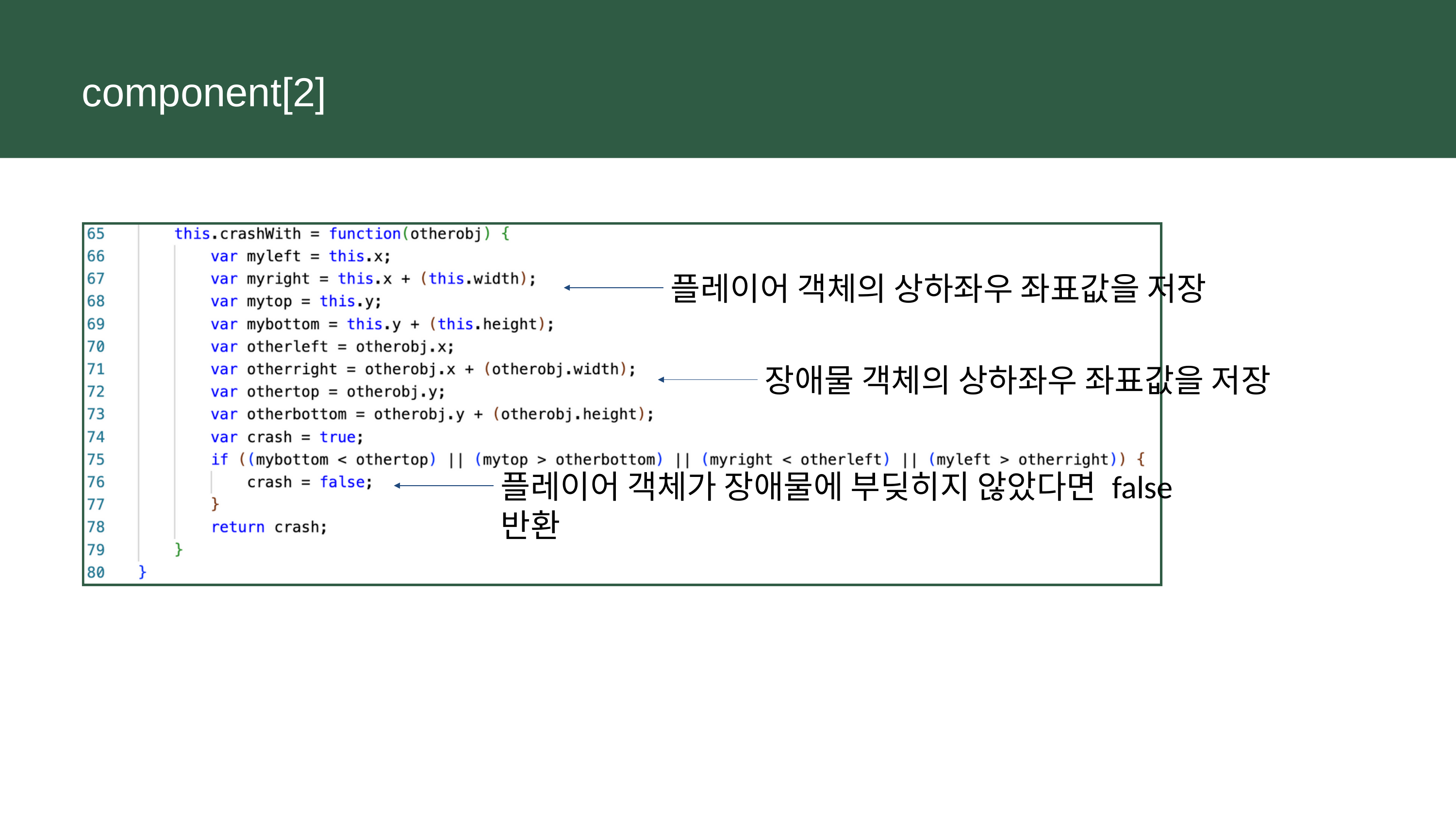

component[2]

플레이어 객체의 상하좌우 좌표값을 저장
장애물 객체의 상하좌우 좌표값을 저장
플레이어 객체가 장애물에 부딪히지 않았다면 false 반환